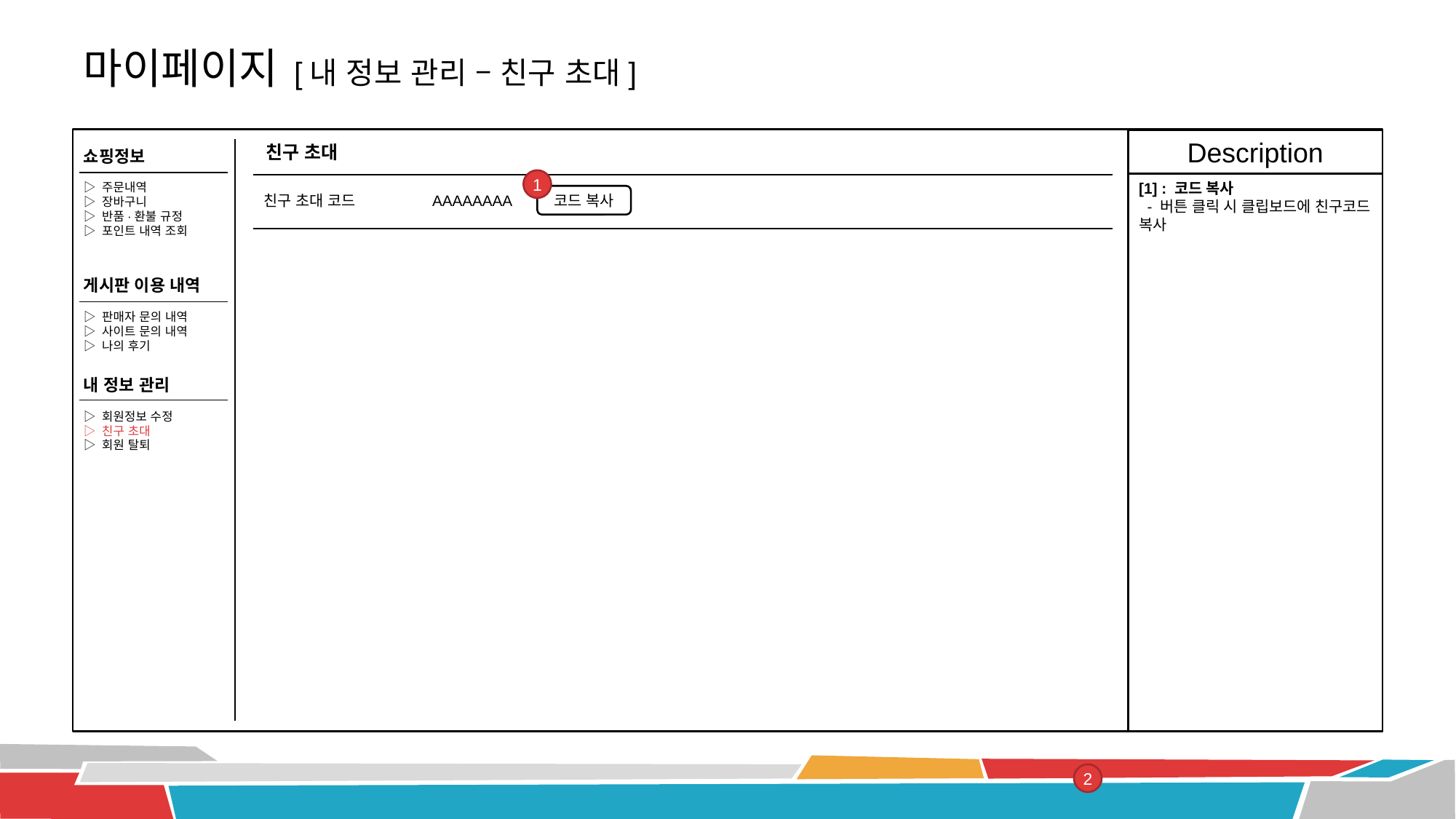

# 마이페이지 [내 정보 관리 – 친구 초대]
1
Description
친구 초대
쇼핑정보
1
[1] : 코드 복사
  - 버튼 클릭 시 클립보드에 친구코드 복사
▷ 주문내역
▷ 장바구니
▷ 반품·환불 규정
▷ 포인트 내역 조회
친구 초대 코드
AAAAAAAA
코드 복사
게시판 이용 내역
▷ 판매자 문의 내역
▷ 사이트 문의 내역
▷ 나의 후기
내 정보 관리
▷ 회원정보 수정
▷ 친구 초대
▷ 회원 탈퇴
2